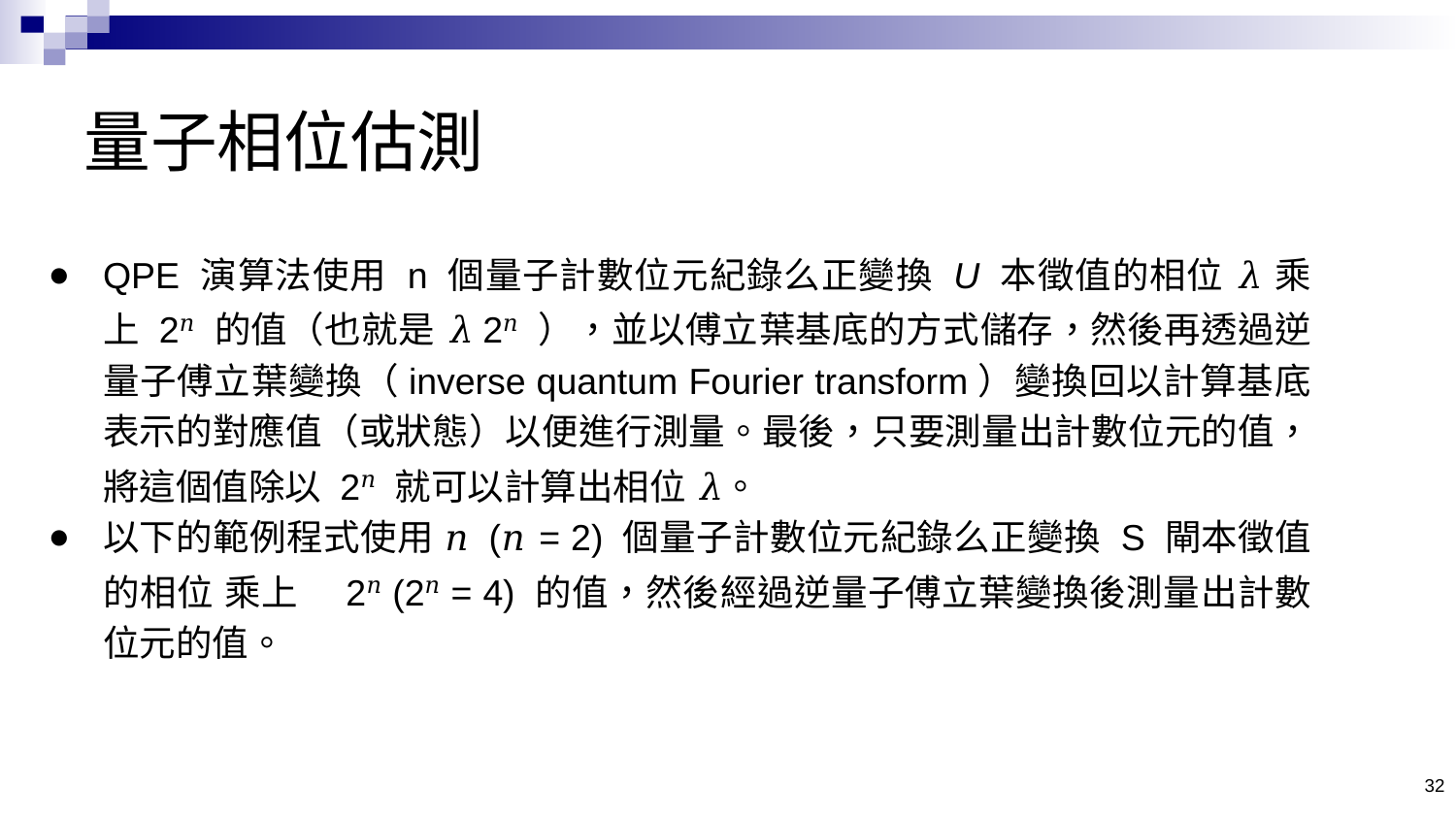

# 量子相位估測
QPE 演算法使用 n 個量子計數位元紀錄么正變換 U 本徵值的相位 𝜆 乘上 2𝑛 的值（也就是 𝜆2𝑛 ），並以傅立葉基底的方式儲存，然後再透過逆量子傅立葉變換（inverse quantum Fourier transform）變換回以計算基底表示的對應值（或狀態）以便進行測量。最後，只要測量出計數位元的值，將這個值除以 2𝑛 就可以計算出相位 𝜆。
以下的範例程式使用 𝑛 (𝑛 = 2) 個量子計數位元紀錄么正變換 S 閘本徵值的相位 𝜆乘上 2𝑛 (2𝑛 = 4) 的值，然後經過逆量子傅立葉變換後測量出計數位元的值。
32